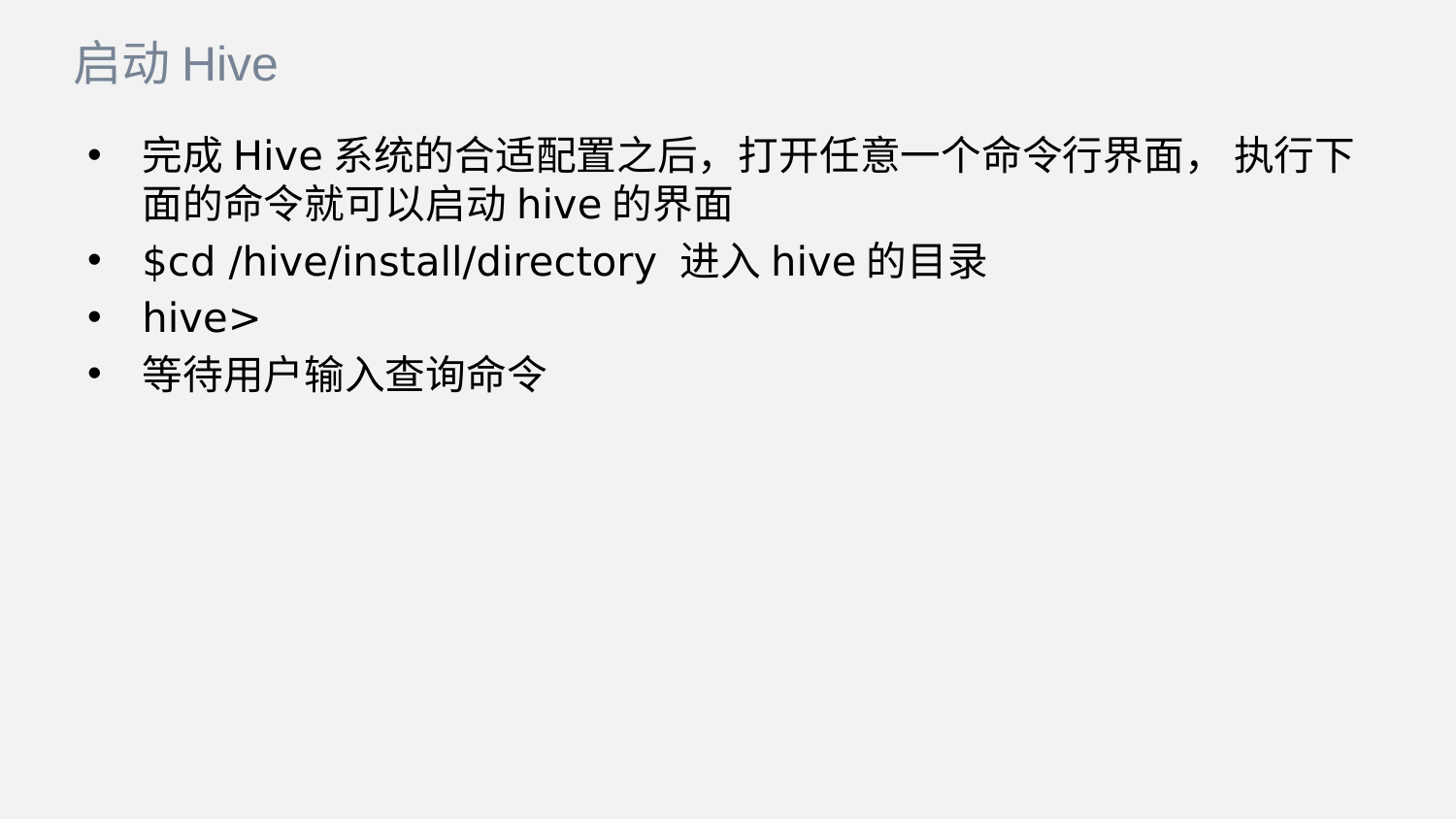

启动Hive
完成Hive系统的合适配置之后，打开任意一个命令行界面， 执行下面的命令就可以启动hive的界面
$cd /hive/install/directory 进入hive的目录
hive>
等待用户输入查询命令